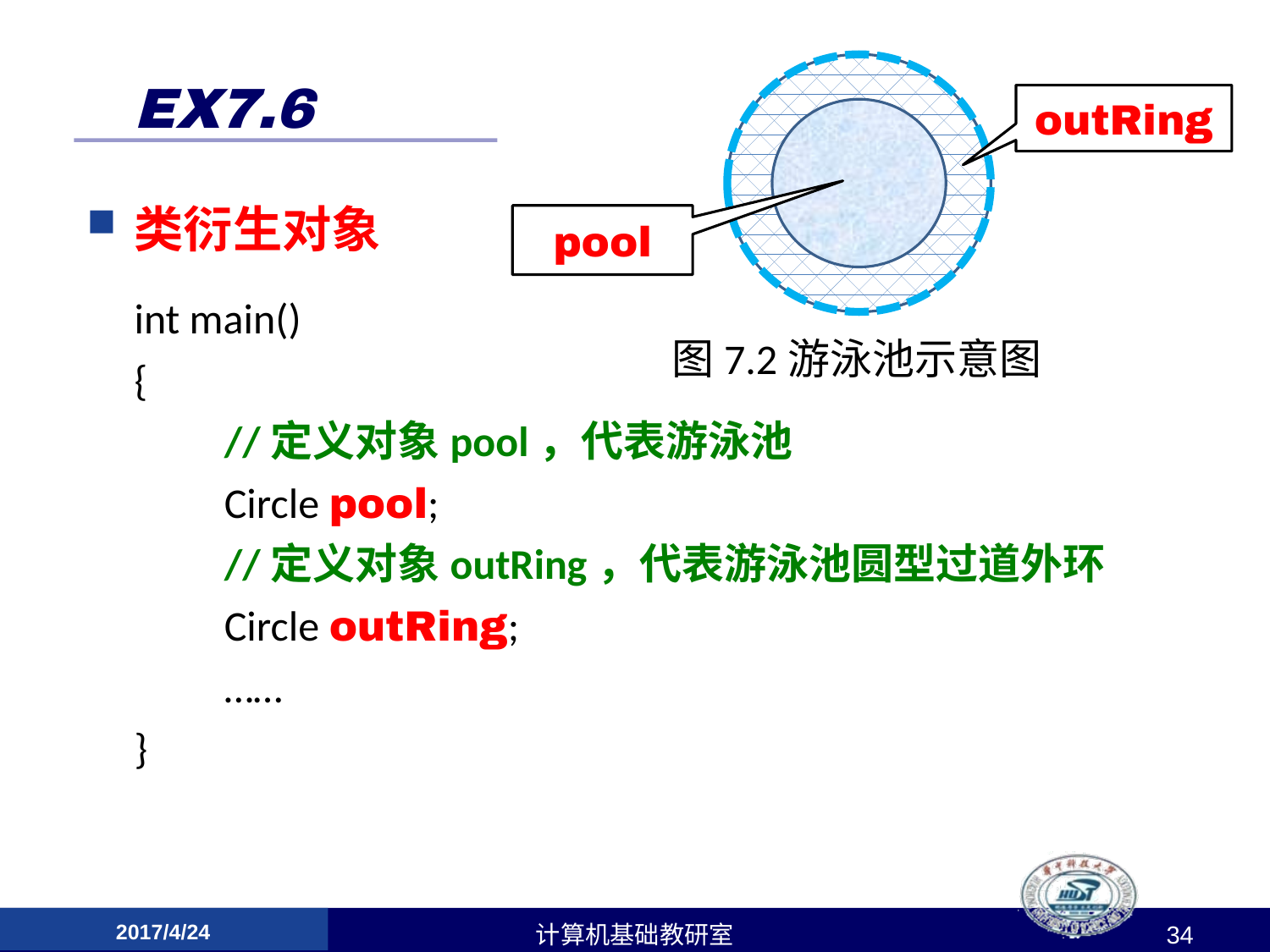

outRing
pool
图7.2游泳池示意图

# EX7.6
类衍生对象

int main()
{
	//定义对象pool，代表游泳池
	Circle pool;
	//定义对象outRing，代表游泳池圆型过道外环
	Circle outRing;
	……
}
2017/4/24
计算机基础教研室
34